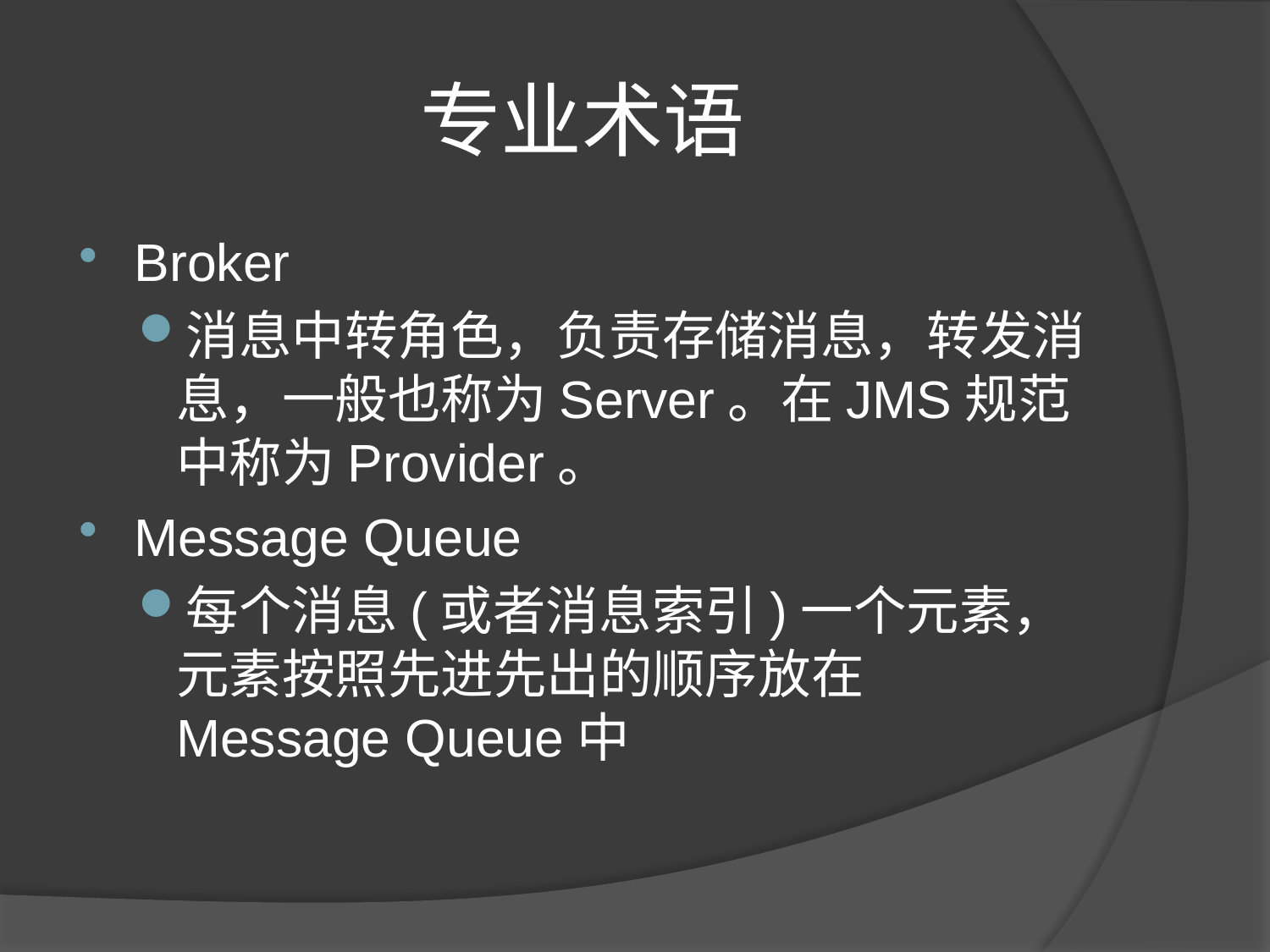

# 专业术语
Broker
消息中转角色，负责存储消息，转发消息，一般也称为Server。在JMS规范中称为Provider。
Message Queue
每个消息(或者消息索引)一个元素，元素按照先进先出的顺序放在Message Queue中